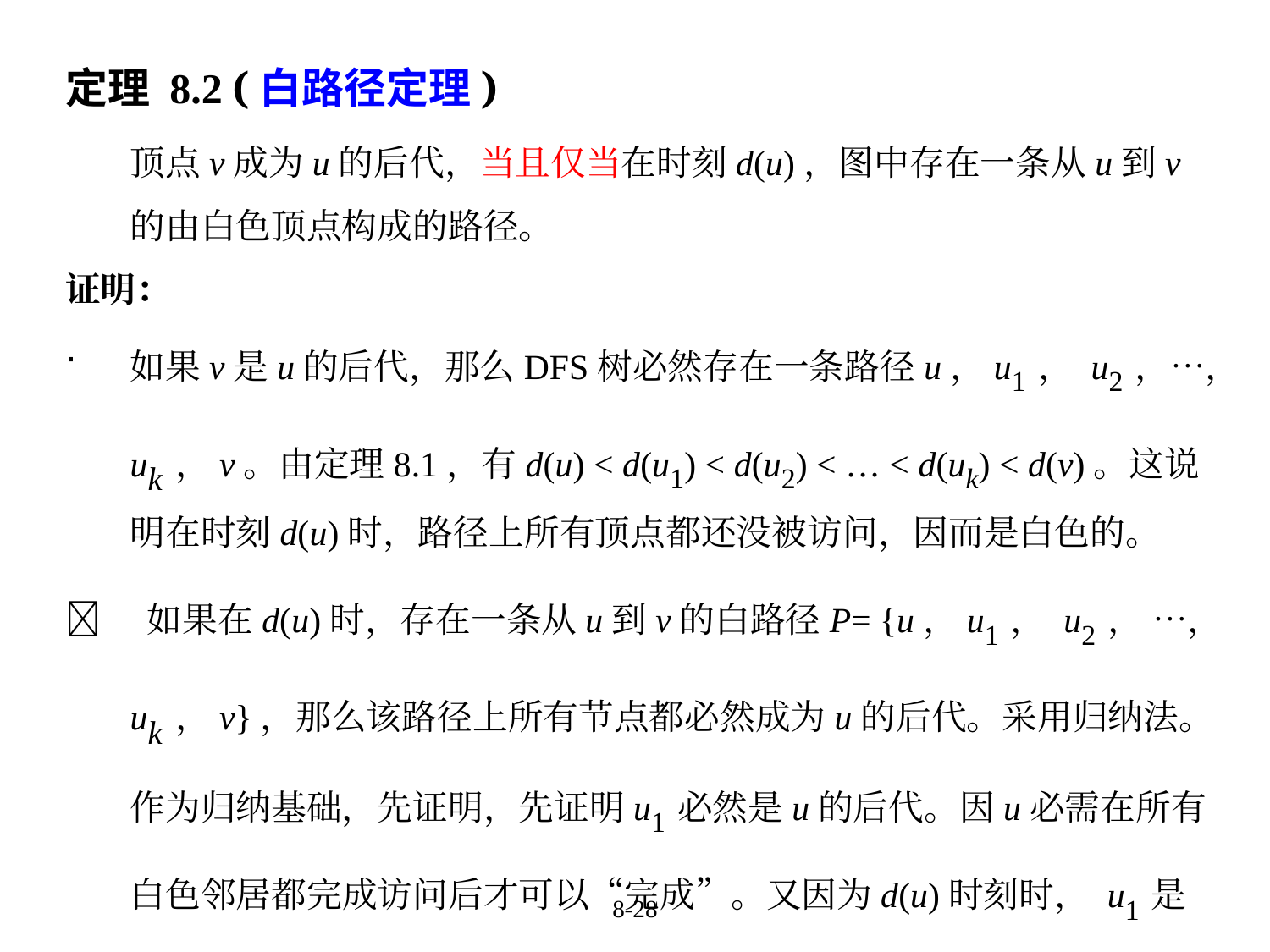

定理 8.2 (白路径定理)
顶点v成为u的后代，当且仅当在时刻d(u)，图中存在一条从u到v的由白色顶点构成的路径。
证明：
如果v是u的后代，那么DFS树必然存在一条路径u，u1， u2，…，uk，v。由定理8.1，有d(u) < d(u1) < d(u2) < … < d(uk) < d(v)。这说明在时刻d(u)时，路径上所有顶点都还没被访问，因而是白色的。
•	 如果在d(u)时，存在一条从u到v的白路径P= {u，u1， u2， …，uk，v}，那么该路径上所有节点都必然成为u的后代。采用归纳法。作为归纳基础，先证明，先证明u1必然是u的后代。因u必需在所有白色邻居都完成访问后才可以“完成”。又因为d(u)时刻时， u1是白色节点，因此u1必然是u的后代。现假设路径P上u1， u2， …，up，(p ≤ k)，都是u的后代，那么路径P上的下一个顶点也必然是u的后代。否则，在up完成访问时，它还有个白色的邻居，这与DFS算法矛盾。
8-28